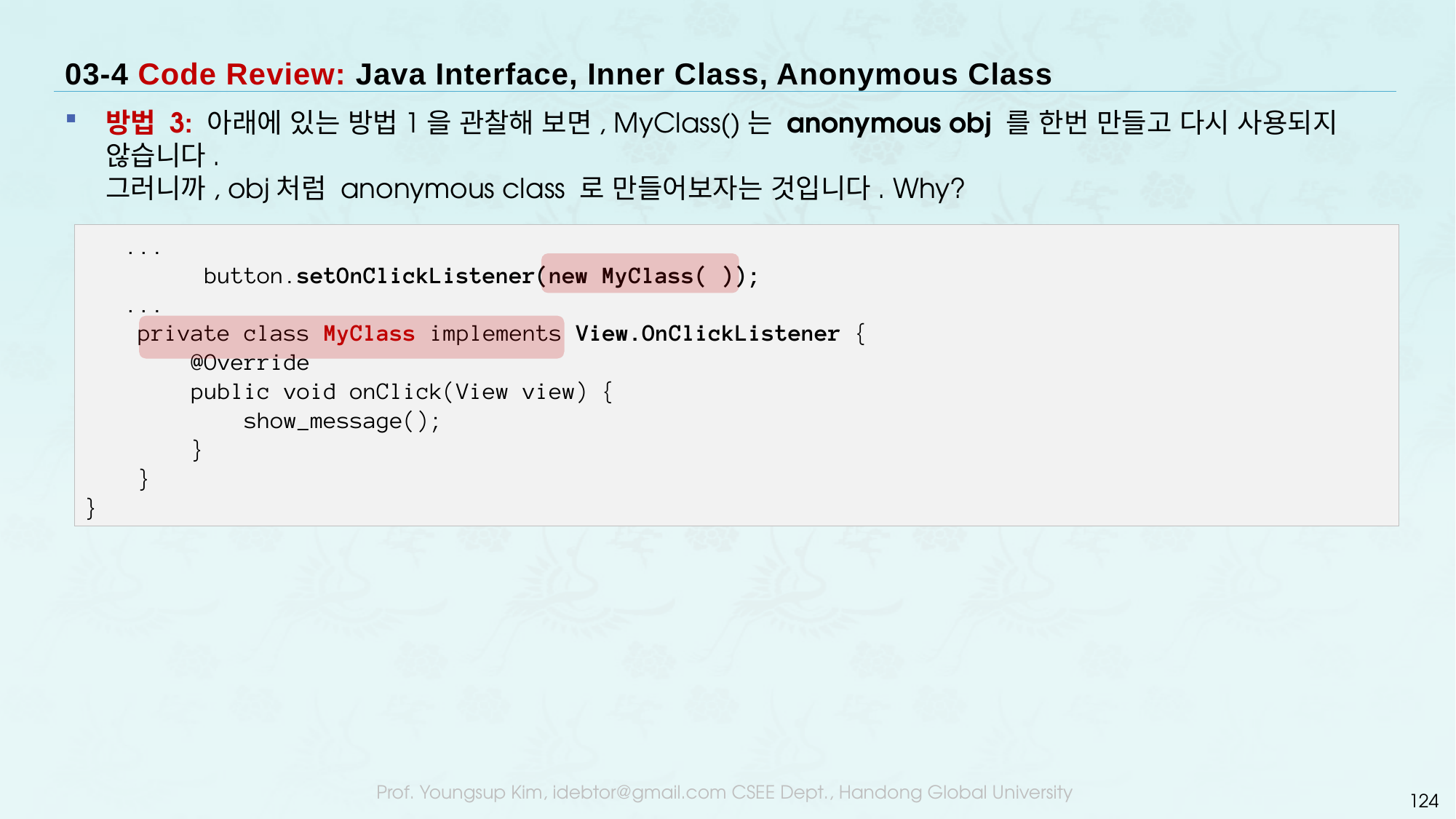

# 03-4 Code Review: Java Interface, Inner Class, Anonymous Class
방법 3: 아래에 있는 방법1을 관찰해 보면, MyClass()는 anonymous obj 를 한번 만들고 다시 사용되지 않습니다.
그러니까, obj처럼 anonymous class 로 만들어보자는 것입니다. Why?

   ...
         button.setOnClickListener(new MyClass( ));
   ...
    private class MyClass implements View.OnClickListener {
        @Override
        public void onClick(View view) {
            show_message();
        }
    }
}

124